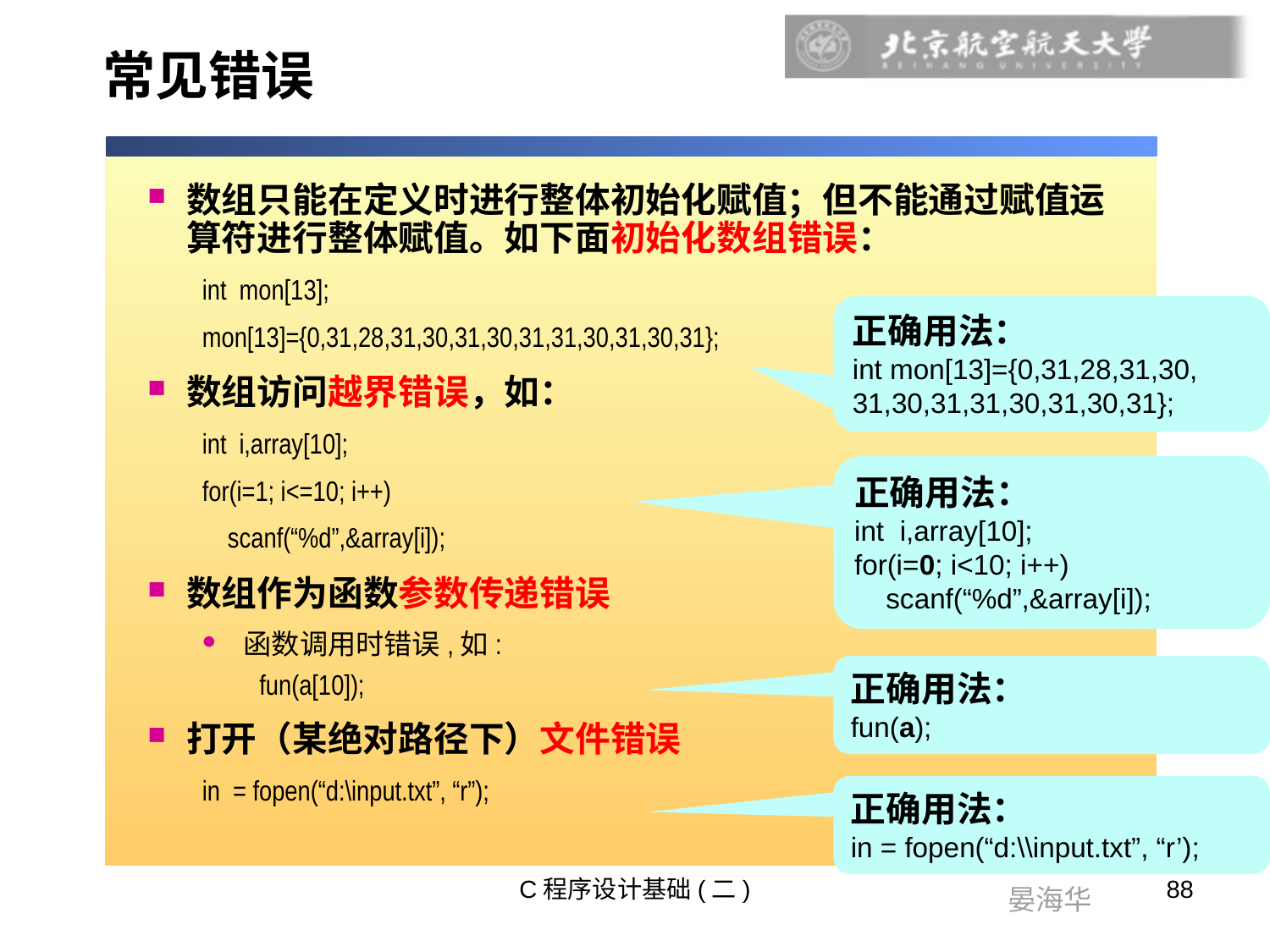

# 常见错误
数组只能在定义时进行整体初始化赋值；但不能通过赋值运算符进行整体赋值。如下面初始化数组错误：
int  mon[13];
mon[13]={0,31,28,31,30,31,30,31,31,30,31,30,31};
数组访问越界错误，如：
int  i,array[10];
for(i=1; i<=10; i++)
    scanf(“%d”,&array[i]);
数组作为函数参数传递错误
函数调用时错误,如:
fun(a[10]);
打开（某绝对路径下）文件错误
in  = fopen(“d:\input.txt”, “r”);
正确用法：
int mon[13]={0,31,28,31,30,
31,30,31,31,30,31,30,31};
正确用法：
int  i,array[10];
for(i=0; i<10; i++)
    scanf(“%d”,&array[i]);
正确用法：
fun(a);
正确用法：
in = fopen(“d:\\input.txt”, “r’);
C程序设计基础(二)
88